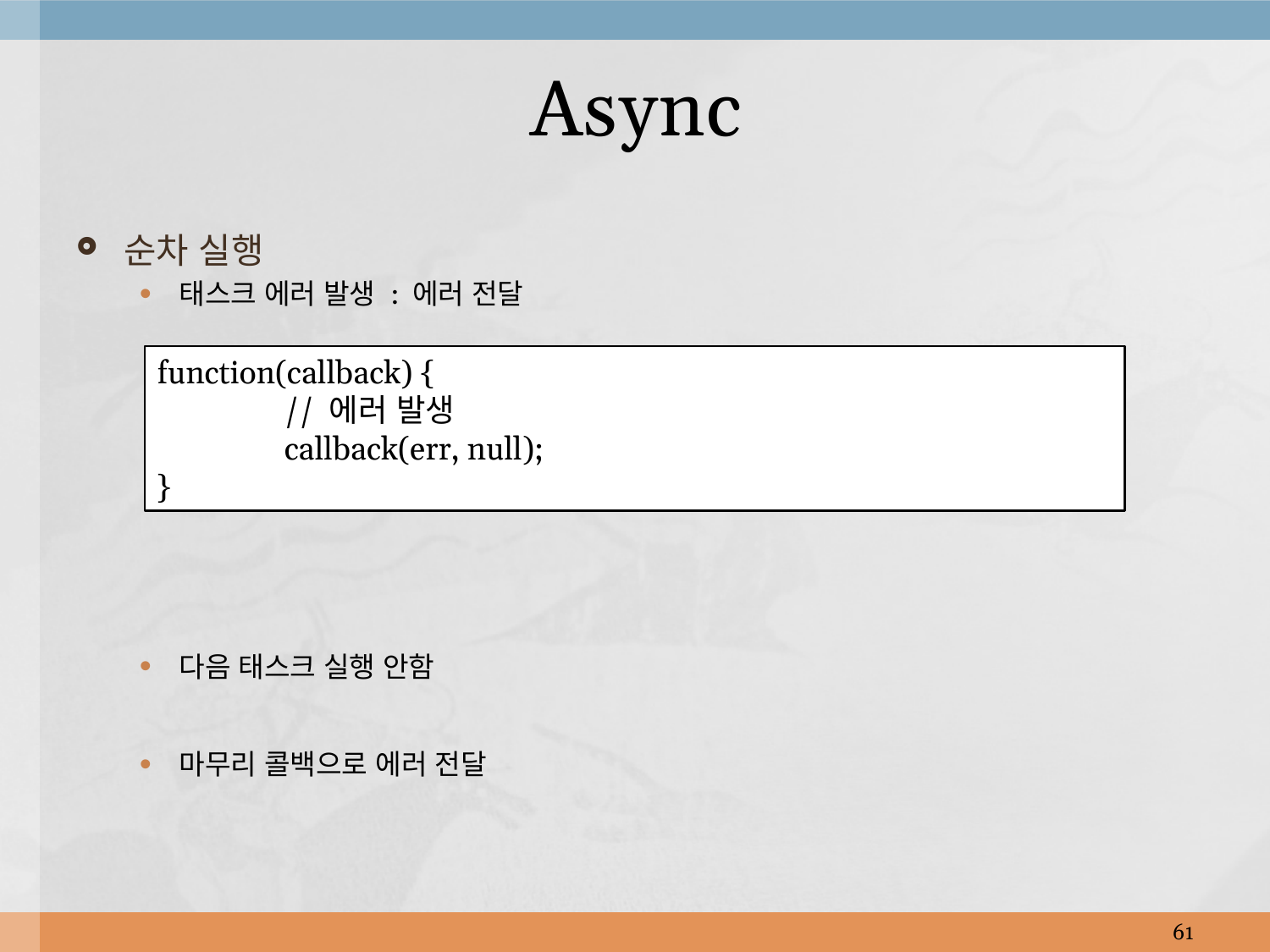

# Async
순차 실행
태스크 에러 발생 : 에러 전달

다음 태스크 실행 안함

마무리 콜백으로 에러 전달
function(callback) {
	// 에러 발생
	callback(err, null);
}
61